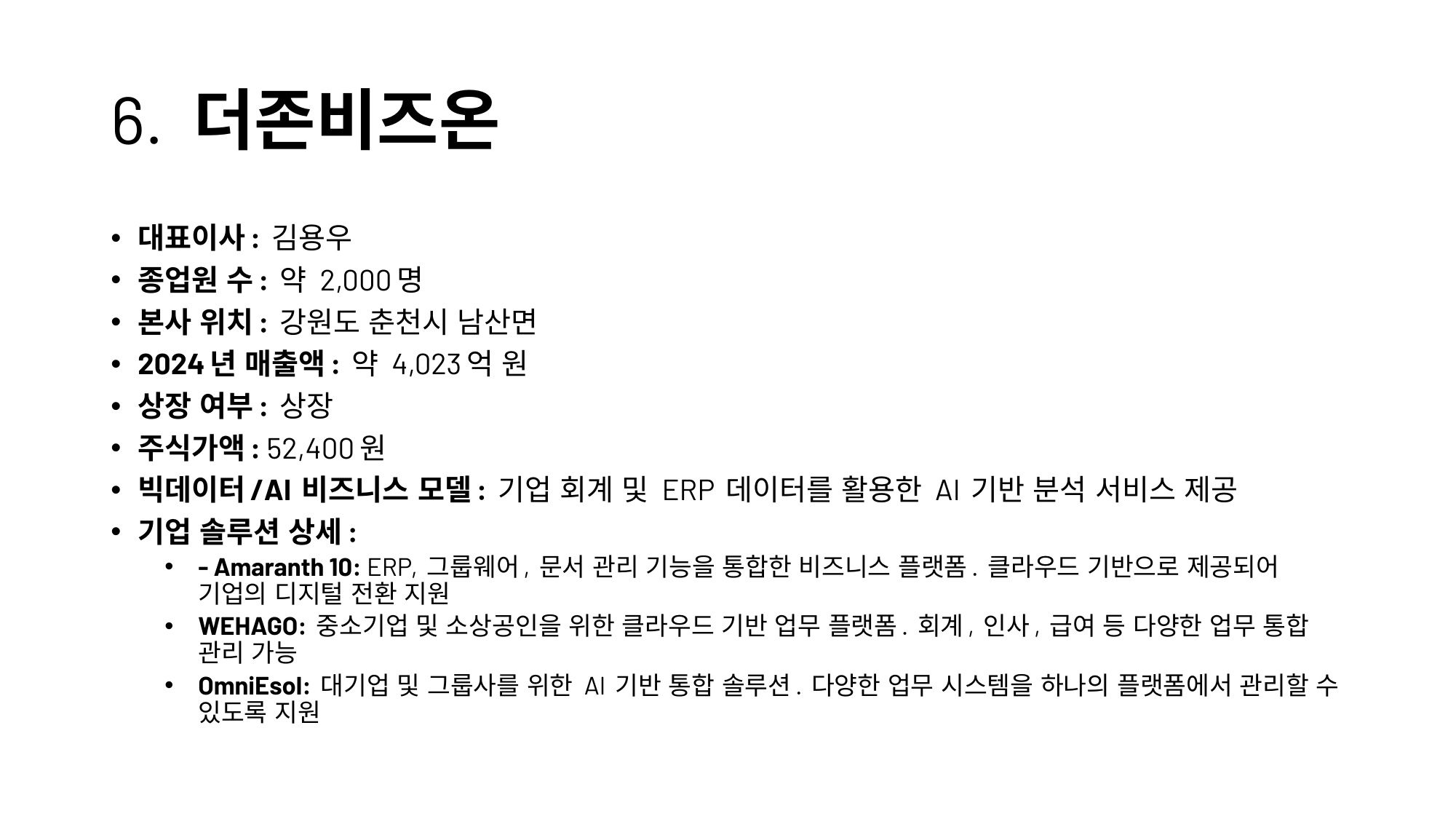

# 6. 더존비즈온
대표이사: 김용우
종업원 수: 약 2,000명
본사 위치: 강원도 춘천시 남산면
2024년 매출액: 약 4,023억 원
상장 여부: 상장
주식가액: 52,400원
빅데이터/AI 비즈니스 모델: 기업 회계 및 ERP 데이터를 활용한 AI 기반 분석 서비스 제공
기업 솔루션 상세:
- Amaranth 10: ERP, 그룹웨어, 문서 관리 기능을 통합한 비즈니스 플랫폼. 클라우드 기반으로 제공되어 기업의 디지털 전환 지원
WEHAGO: 중소기업 및 소상공인을 위한 클라우드 기반 업무 플랫폼. 회계, 인사, 급여 등 다양한 업무 통합 관리 가능
OmniEsol: 대기업 및 그룹사를 위한 AI 기반 통합 솔루션. 다양한 업무 시스템을 하나의 플랫폼에서 관리할 수 있도록 지원